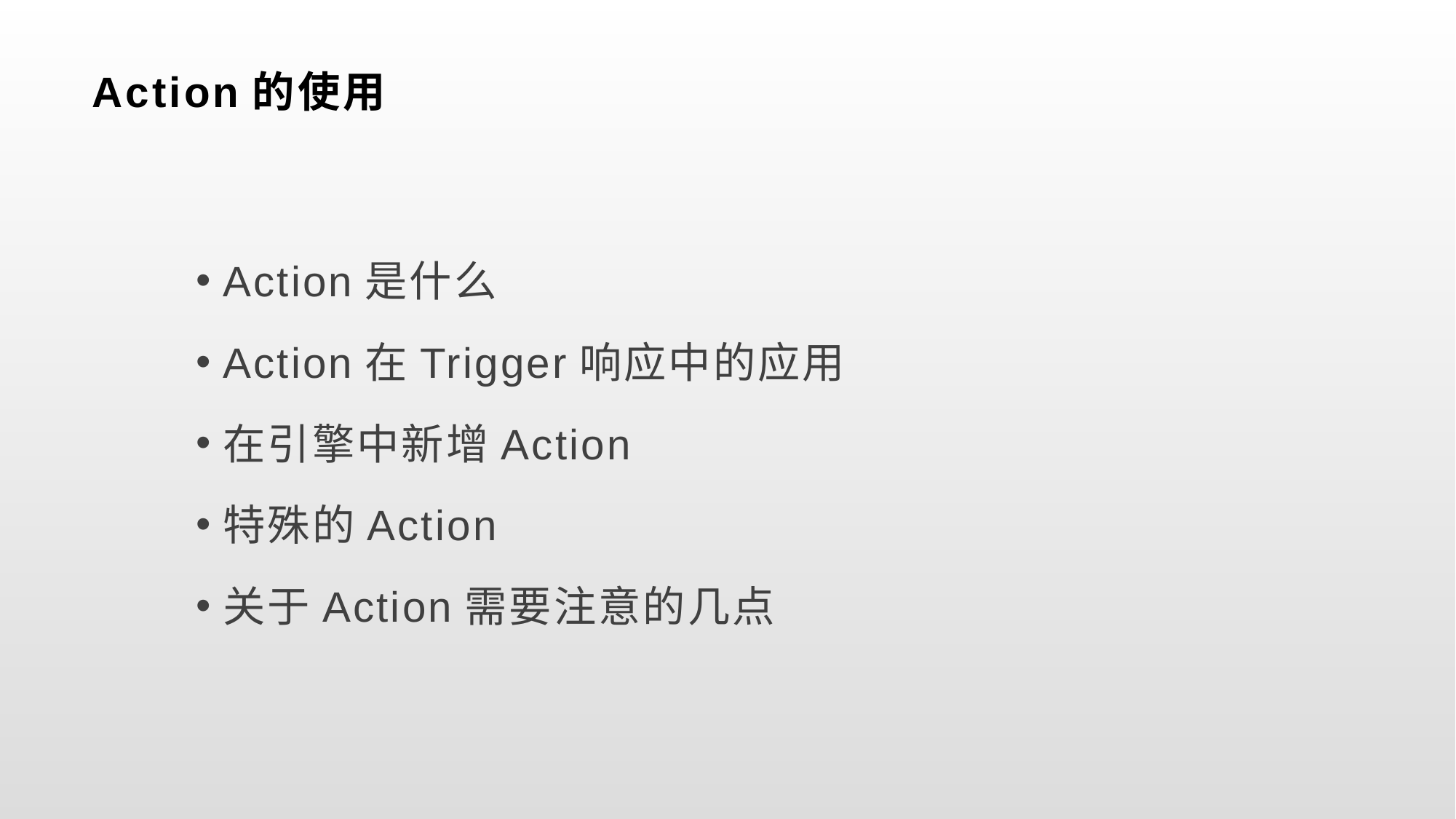

# Action的使用
Action是什么
Action在Trigger响应中的应用
在引擎中新增Action
特殊的Action
关于Action需要注意的几点